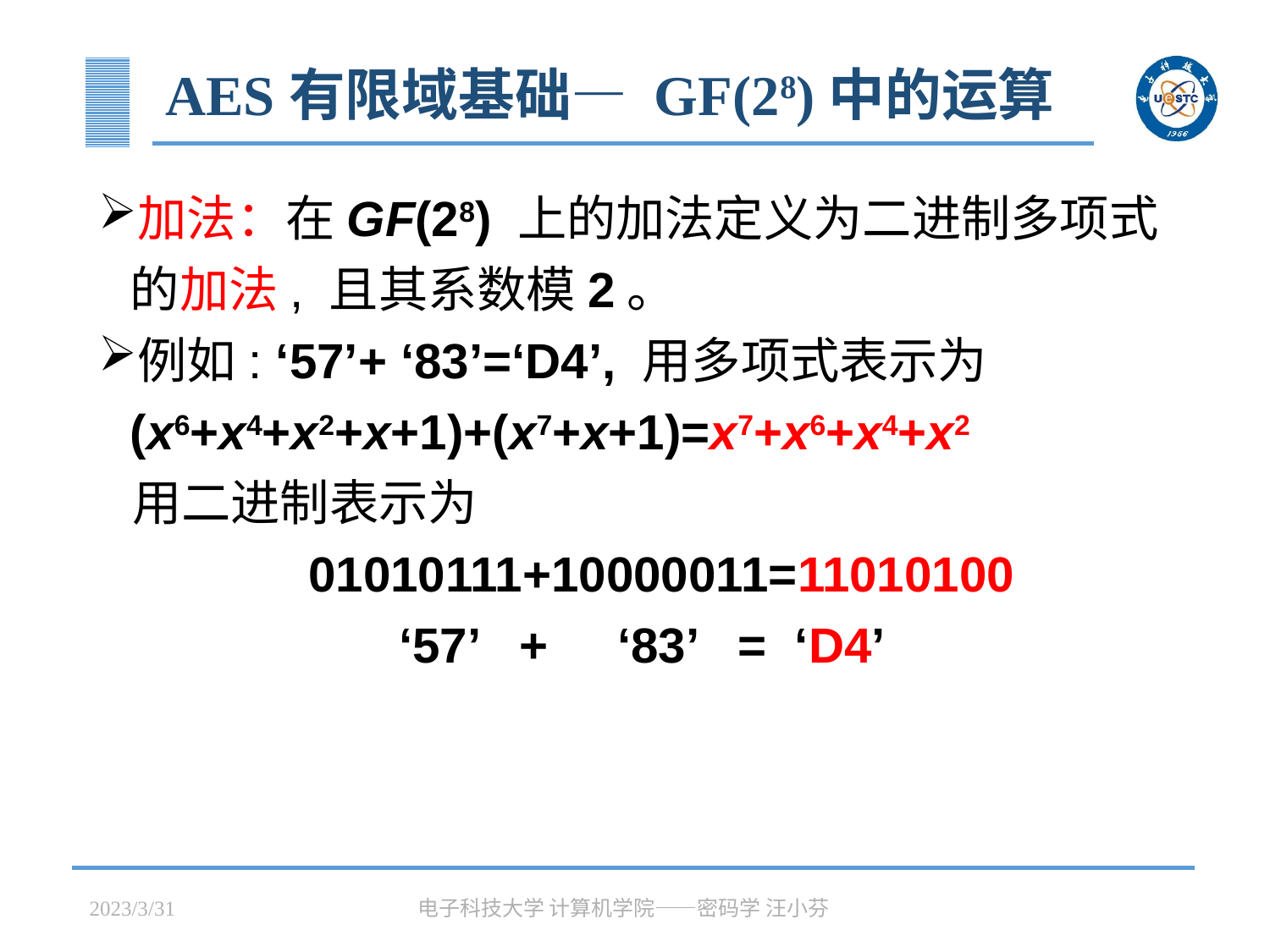

# AES有限域基础— GF(28)中的运算
加法：在GF(28) 上的加法定义为二进制多项式的加法, 且其系数模2。
例如: ‘57’+ ‘83’=‘D4’, 用多项式表示为(x6+x4+x2+x+1)+(x7+x+1)=x7+x6+x4+x2
  用二进制表示为
01010111+10000011=11010100
‘57’   +     ‘83’   =  ‘D4’
2023/3/31
电子科技大学 计算机学院——密码学 汪小芬